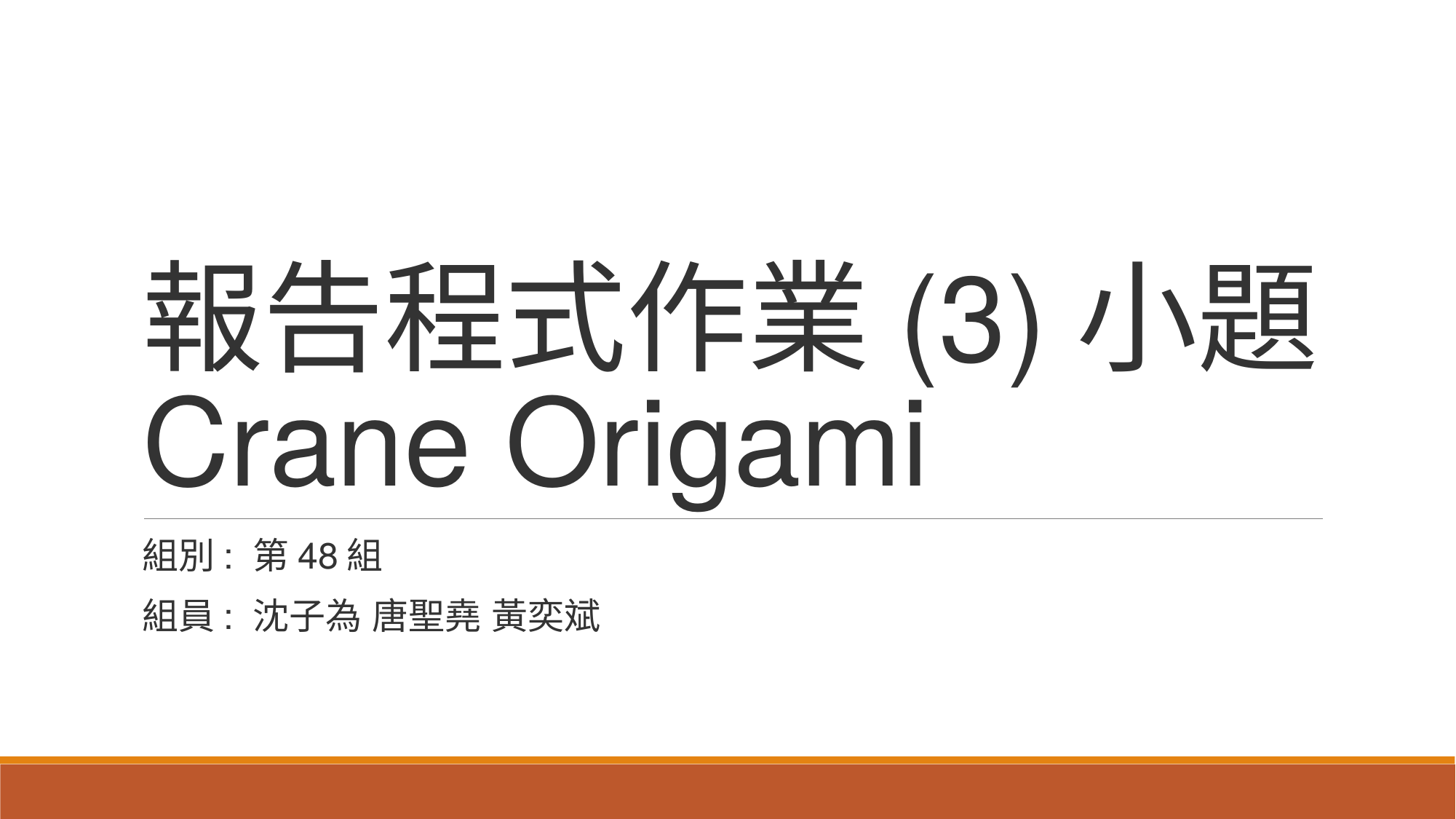

# 報告程式作業(3)小題 Crane Origami
組別: 第48組
組員: 沈子為 唐聖堯 黃奕斌